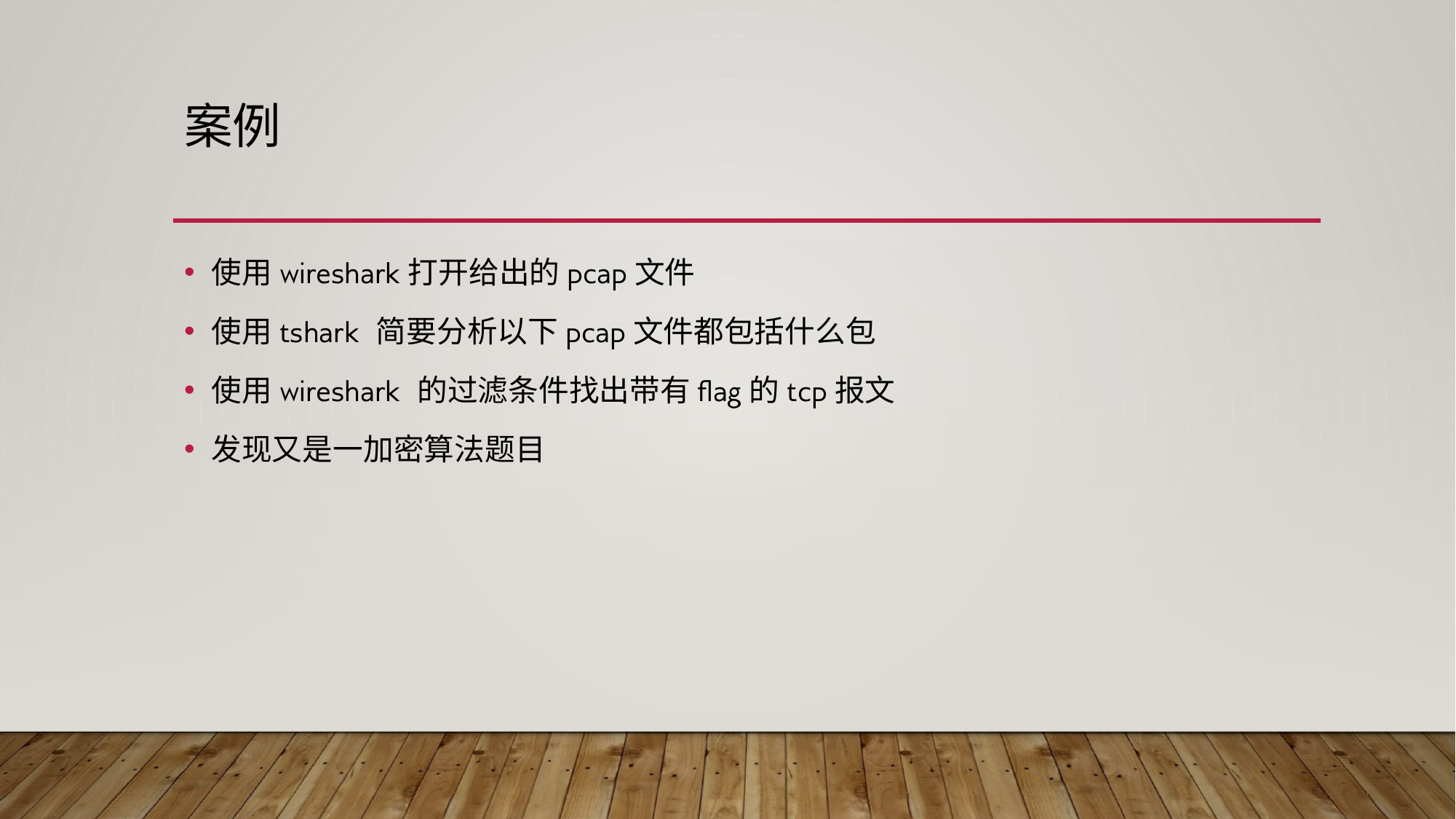

# 案例
使用wireshark打开给出的pcap文件
使用tshark 简要分析以下pcap文件都包括什么包
使用wireshark 的过滤条件找出带有flag的tcp报文
发现又是一加密算法题目